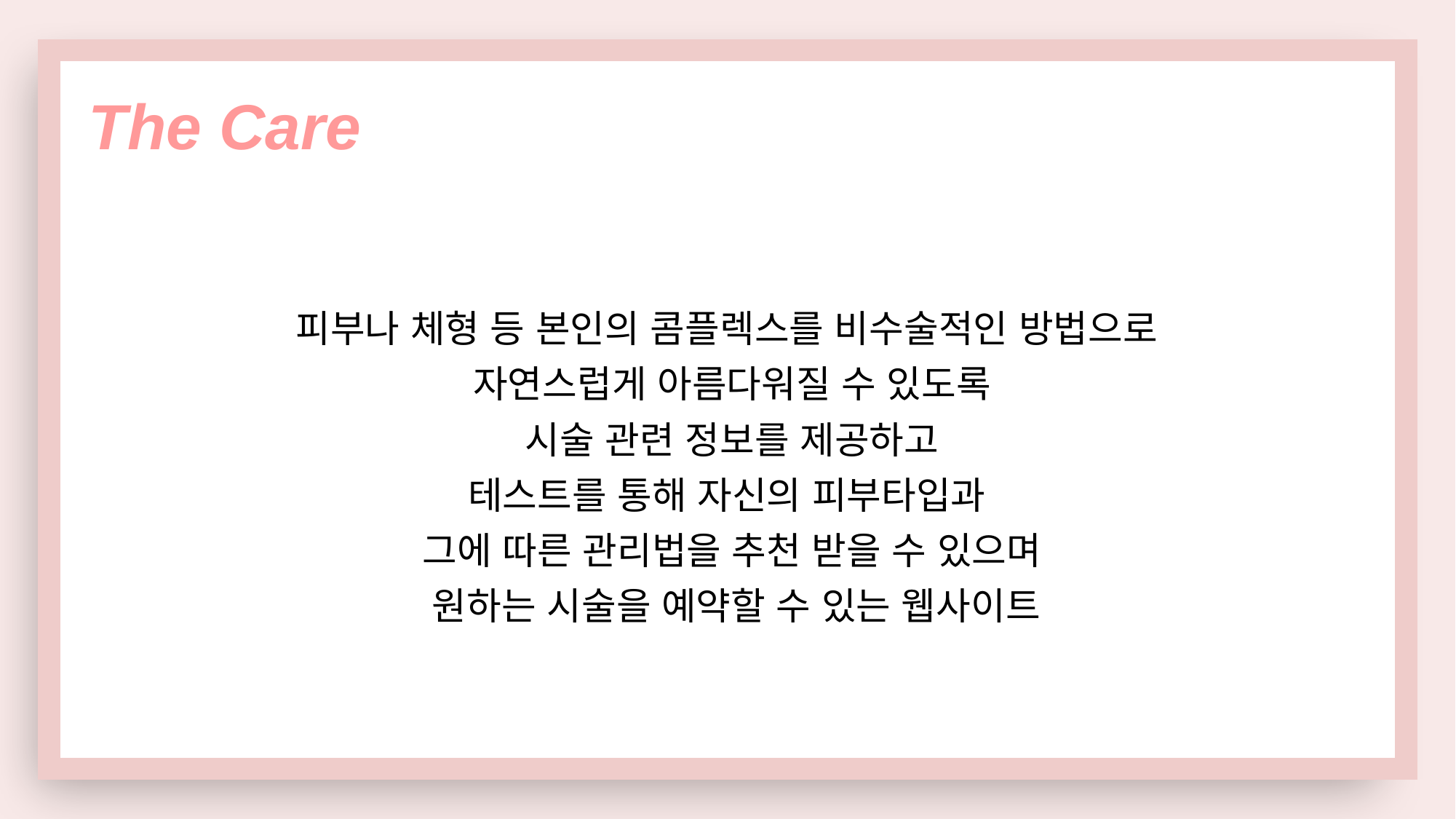

The Care
피부나 체형 등 본인의 콤플렉스를 비수술적인 방법으로
자연스럽게 아름다워질 수 있도록
시술 관련 정보를 제공하고
테스트를 통해 자신의 피부타입과
그에 따른 관리법을 추천 받을 수 있으며
 원하는 시술을 예약할 수 있는 웹사이트